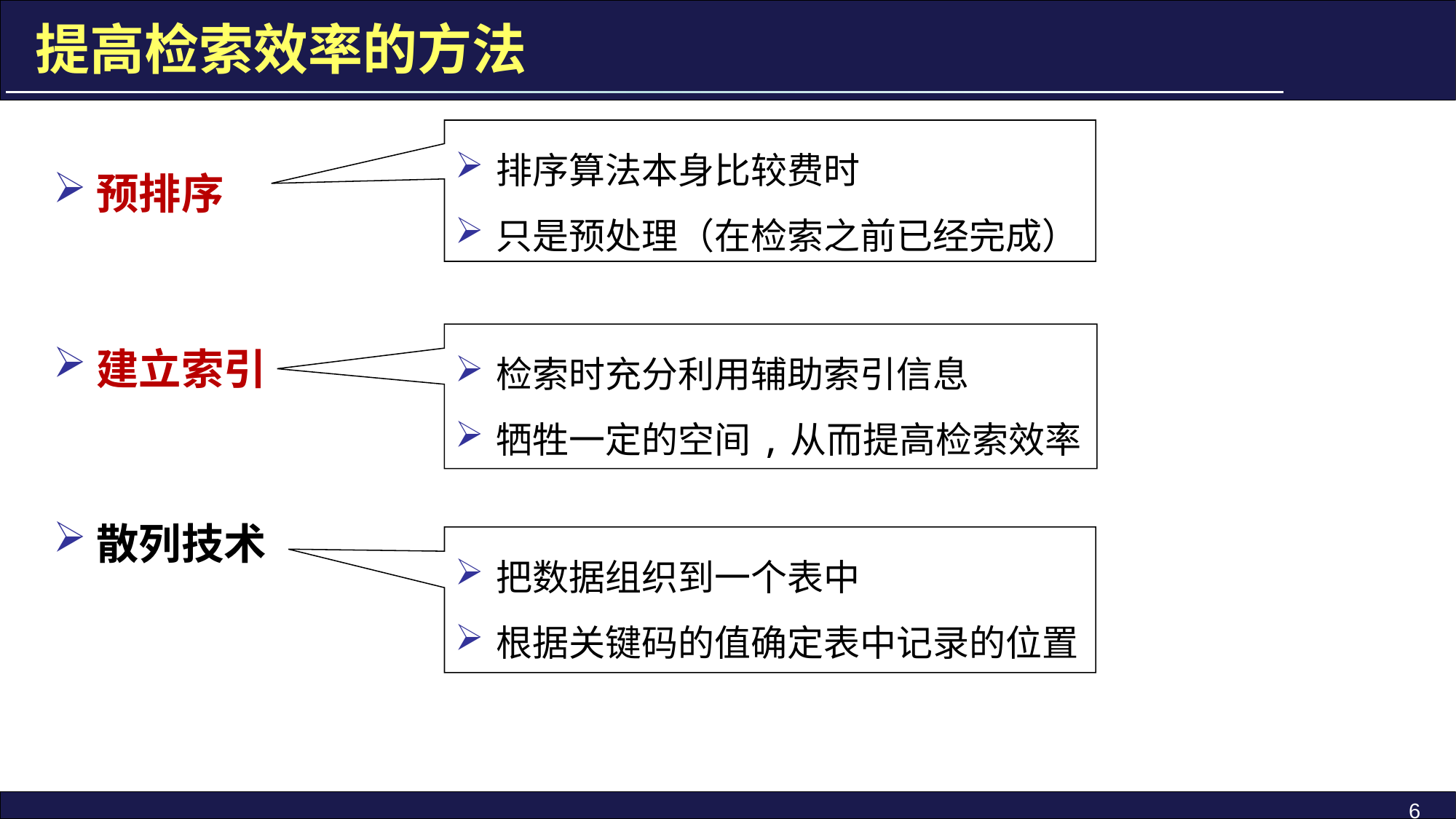

提高检索效率的方法
排序算法本身比较费时
只是预处理（在检索之前已经完成）
预排序

建立索引

散列技术

检索时充分利用辅助索引信息
牺牲一定的空间,从而提高检索效率
把数据组织到一个表中
根据关键码的值确定表中记录的位置
6